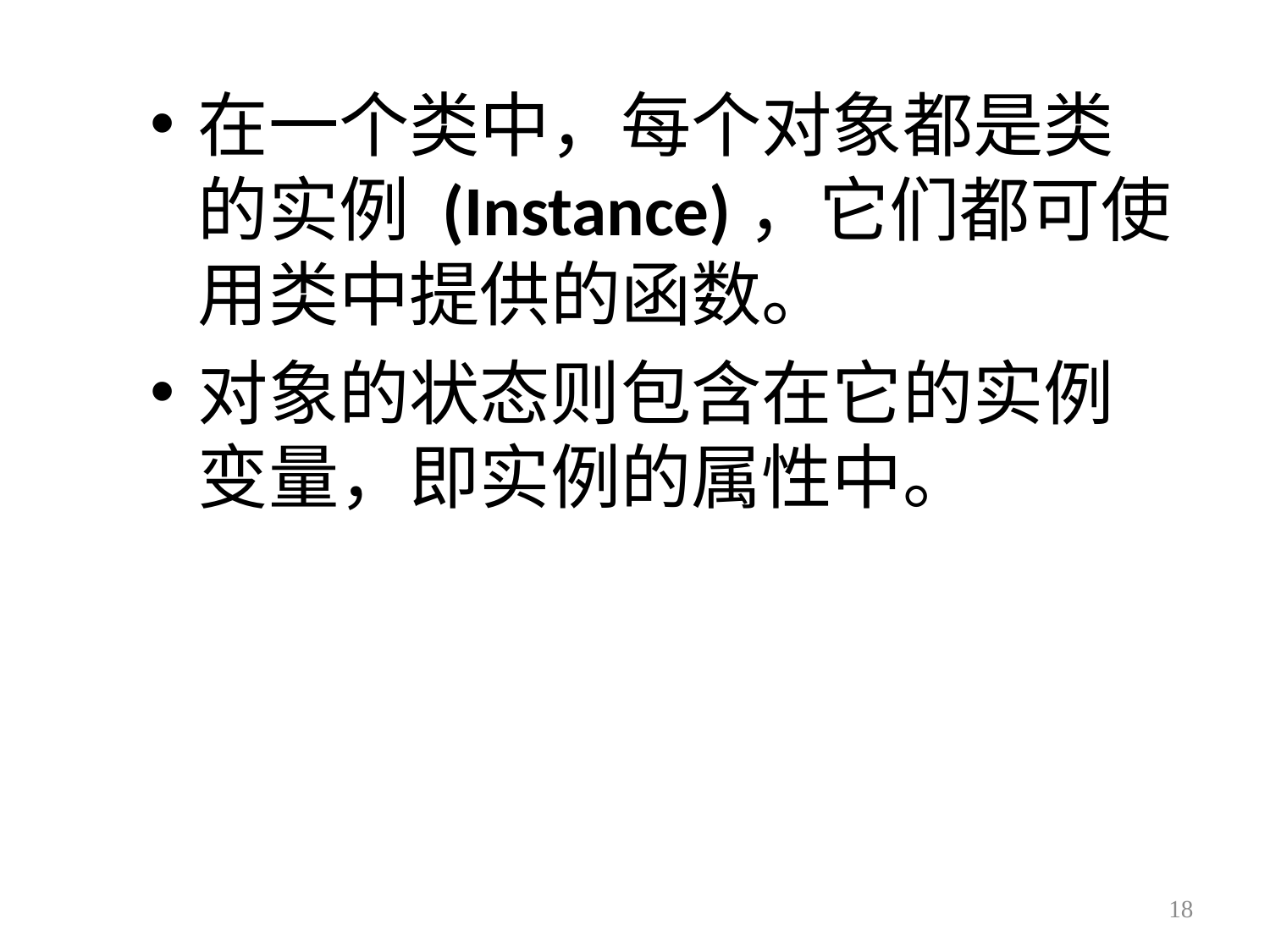

在一个类中，每个对象都是类的实例 (Instance)，它们都可使用类中提供的函数。
对象的状态则包含在它的实例变量，即实例的属性中。

18